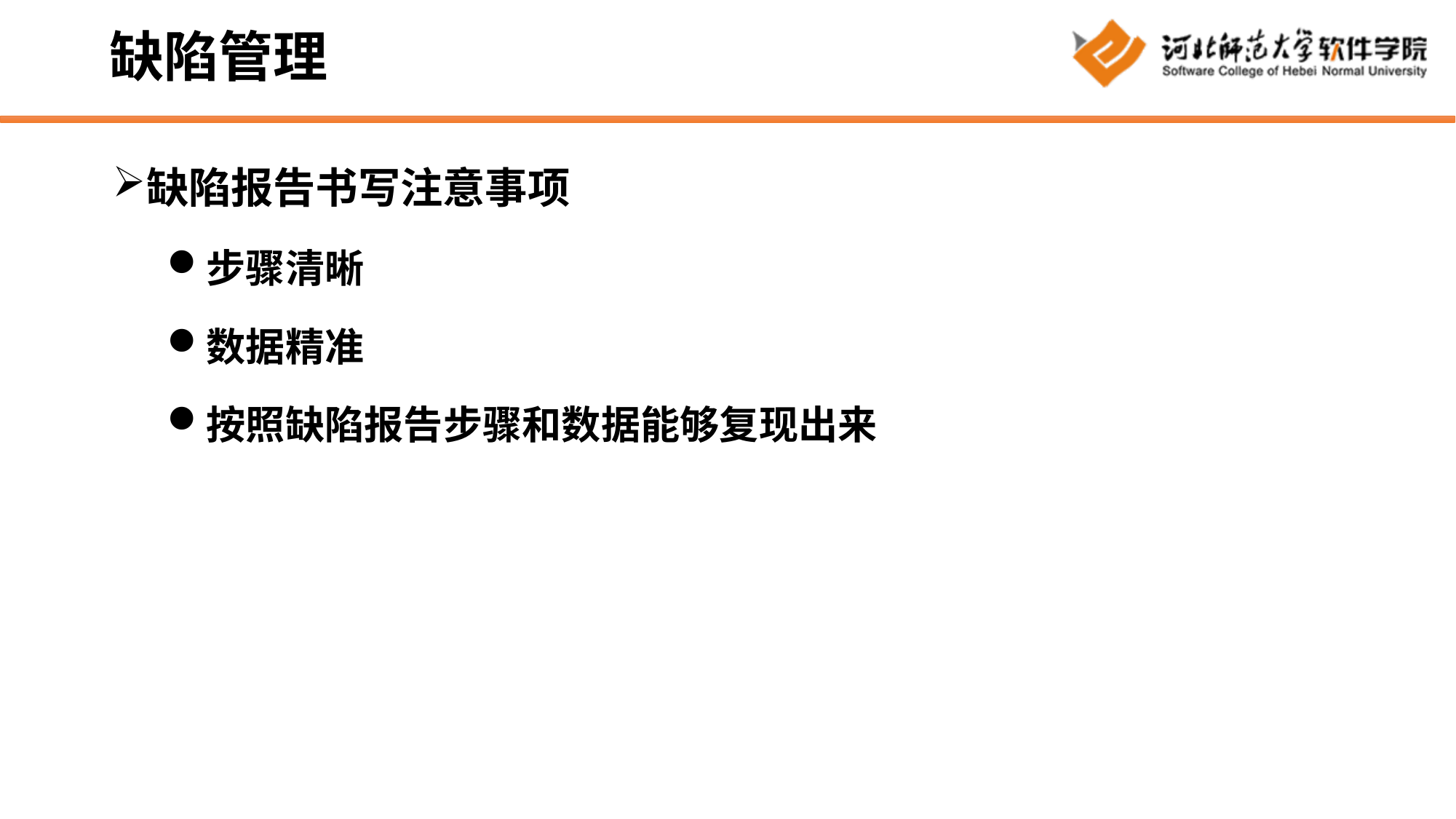

# 缺陷管理
缺陷报告书写注意事项
步骤清晰
数据精准
按照缺陷报告步骤和数据能够复现出来